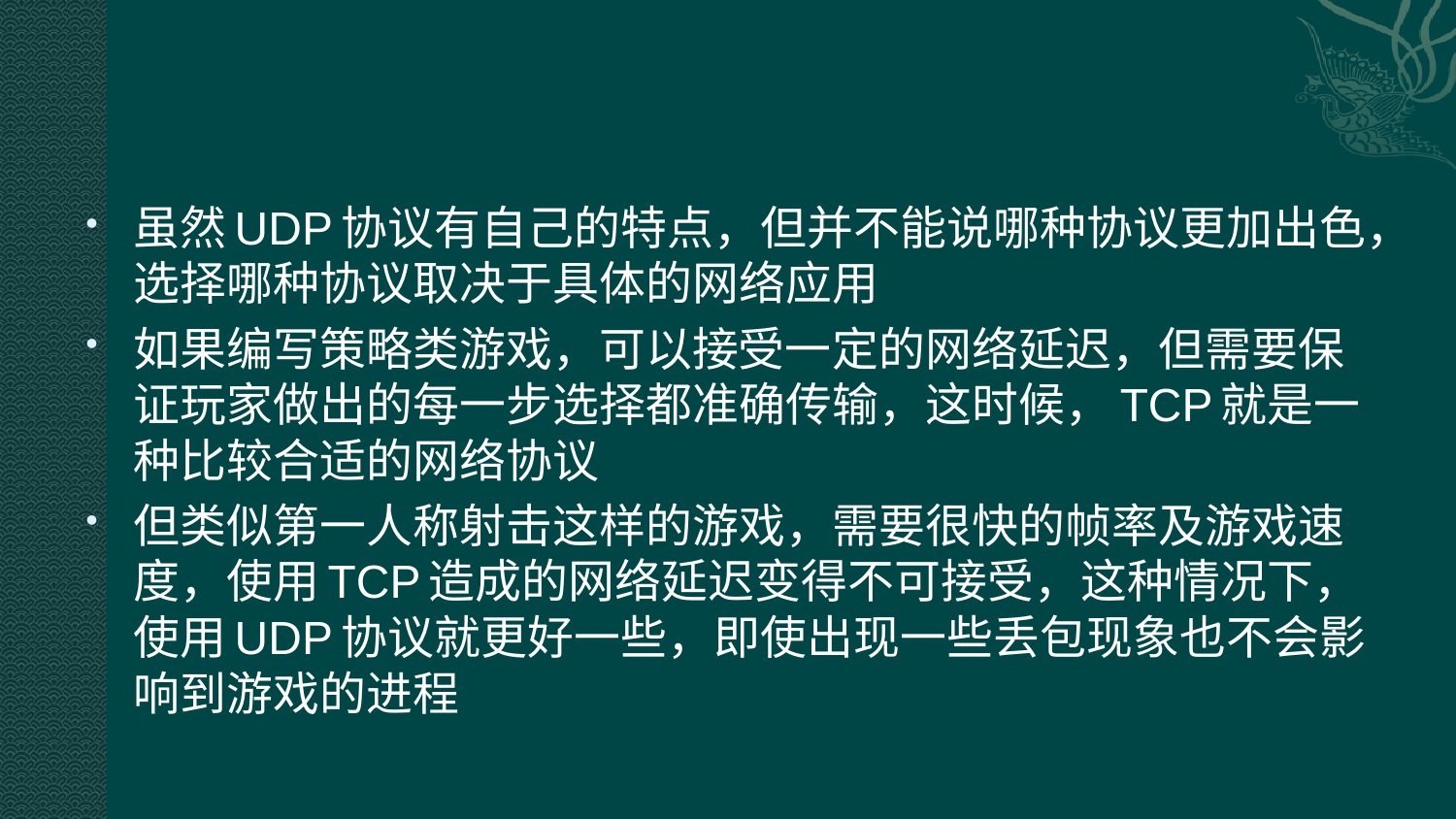

#
虽然UDP协议有自己的特点，但并不能说哪种协议更加出色，选择哪种协议取决于具体的网络应用
如果编写策略类游戏，可以接受一定的网络延迟，但需要保证玩家做出的每一步选择都准确传输，这时候，TCP就是一种比较合适的网络协议
但类似第一人称射击这样的游戏，需要很快的帧率及游戏速度，使用TCP造成的网络延迟变得不可接受，这种情况下，使用UDP协议就更好一些，即使出现一些丢包现象也不会影响到游戏的进程